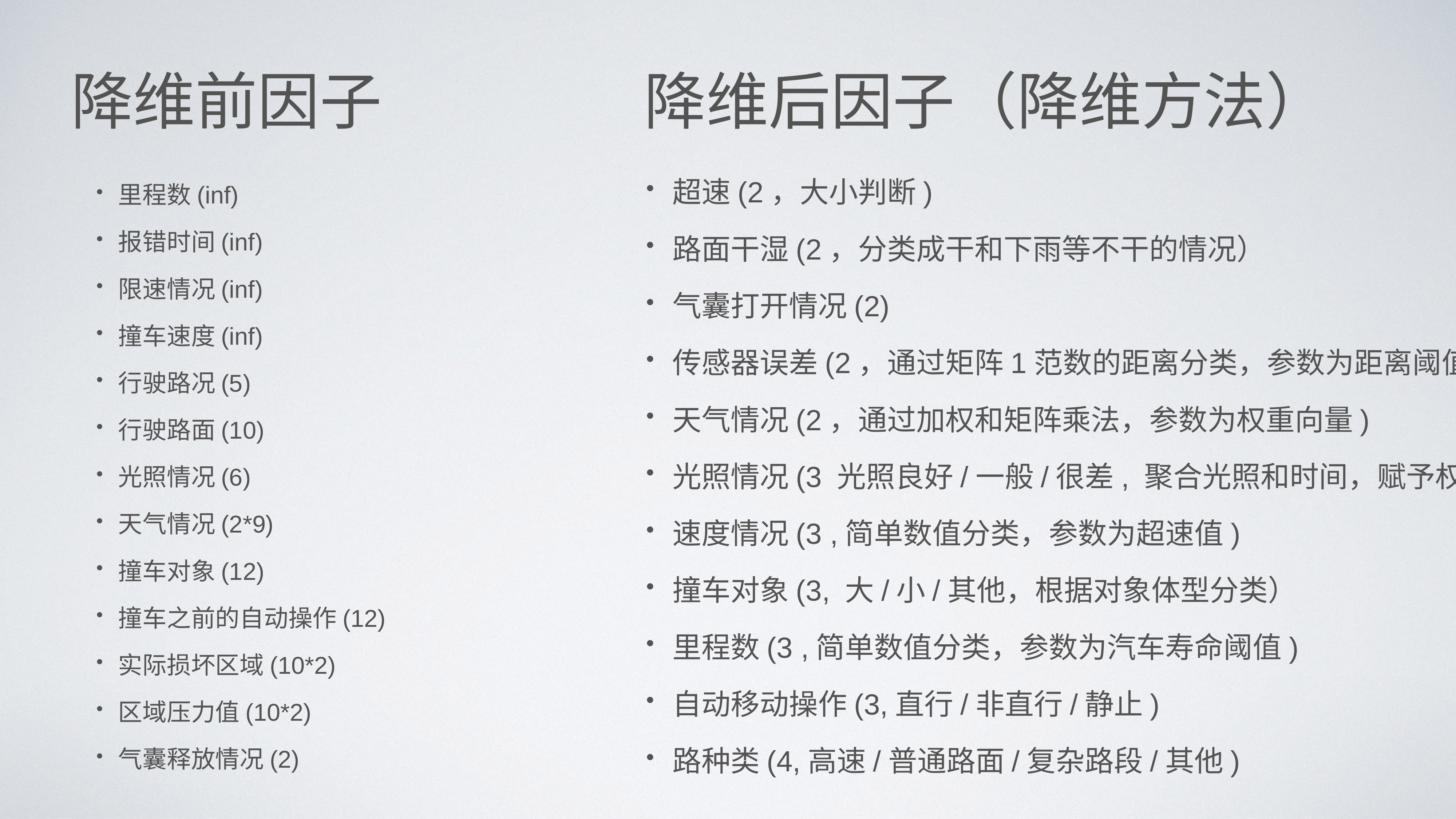

# 降维前因子
降维后因子（降维方法）
里程数(inf)
报错时间(inf)
限速情况(inf)
撞车速度(inf)
行驶路况(5)
行驶路面(10)
光照情况(6)
天气情况(2*9)
撞车对象(12)
撞车之前的自动操作(12)
实际损坏区域(10*2)
区域压力值(10*2)
气囊释放情况(2)
超速(2，大小判断)
路面干湿(2，分类成干和下雨等不干的情况）
气囊打开情况(2)
传感器误差(2，通过矩阵1范数的距离分类，参数为距离阈值)
天气情况(2，通过加权和矩阵乘法，参数为权重向量)
光照情况(3 光照良好/一般/很差, 聚合光照和时间，赋予权重)
速度情况(3 ,简单数值分类，参数为超速值)
撞车对象(3, 大/小/其他，根据对象体型分类）
里程数(3 ,简单数值分类，参数为汽车寿命阈值)
自动移动操作(3,直行/非直行/静止)
路种类(4,高速/普通路面/复杂路段/其他)